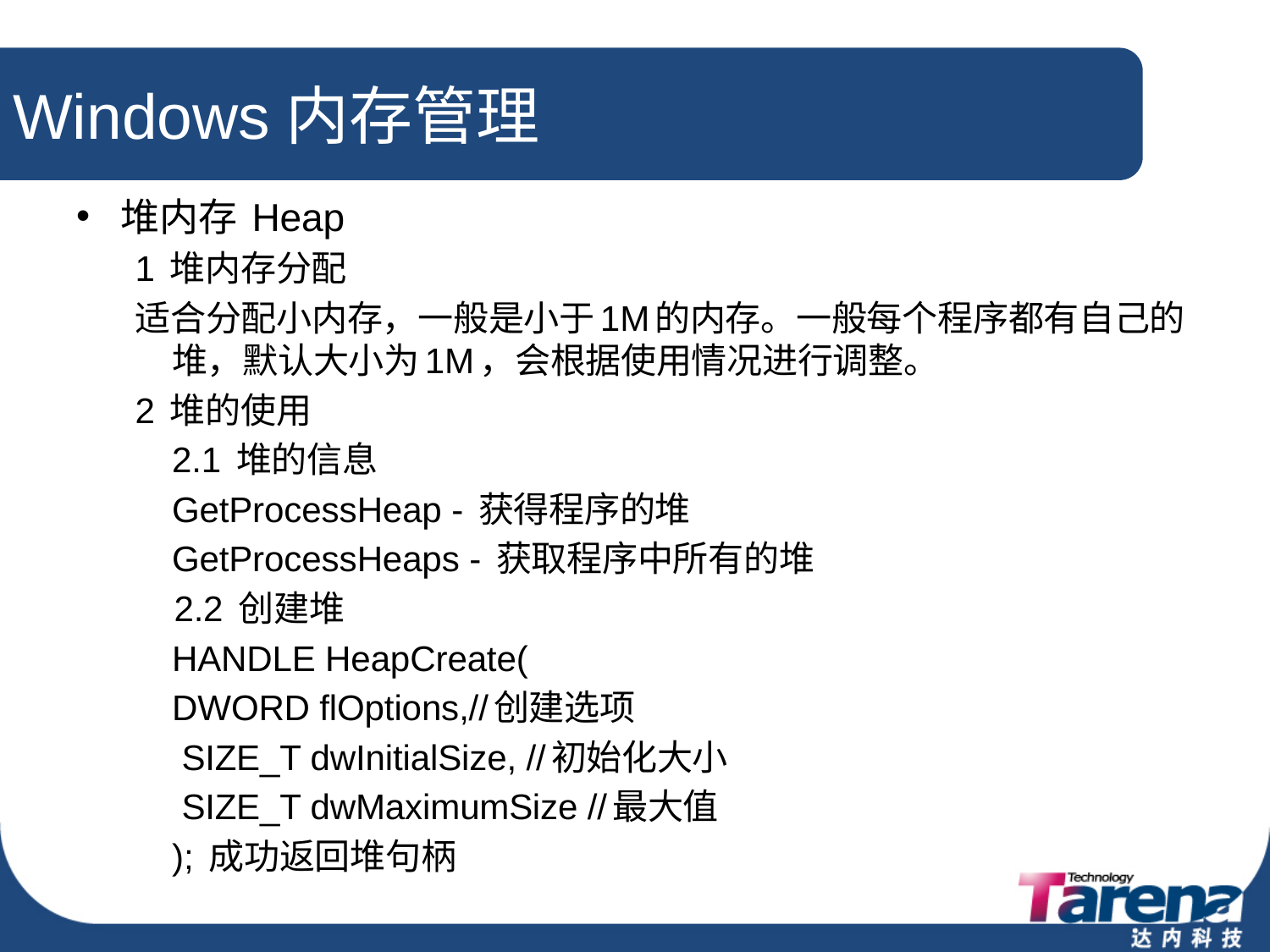

# Windows内存管理
堆内存 Heap
1 堆内存分配
适合分配小内存，一般是小于1M的内存。一般每个程序都有自己的堆，默认大小为1M，会根据使用情况进行调整。
2 堆的使用
	2.1 堆的信息
		GetProcessHeap - 获得程序的堆
		GetProcessHeaps - 获取程序中所有的堆
    2.2 创建堆
		HANDLE HeapCreate(
			DWORD flOptions,//创建选项
			 SIZE_T dwInitialSize, //初始化大小
			 SIZE_T dwMaximumSize //最大值
		); 成功返回堆句柄